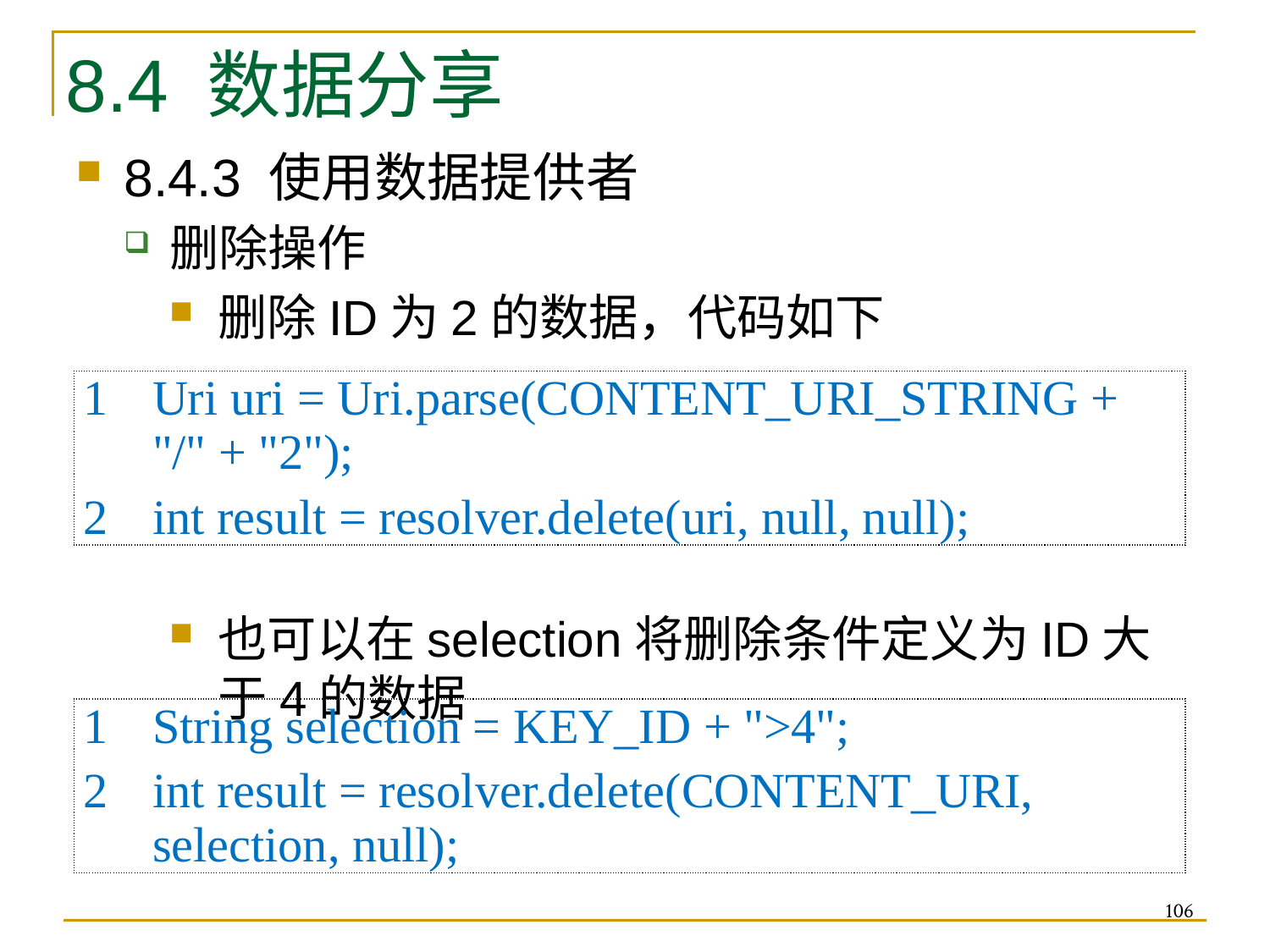

# 8.4 数据分享
8.4.3 使用数据提供者
删除操作
删除ID为2的数据，代码如下

也可以在selection将删除条件定义为ID大于4的数据
| 1 Uri uri = Uri.parse(CONTENT\_URI\_STRING + "/" + "2"); 2 int result = resolver.delete(uri, null, null); |
| --- |
| 1 String selection = KEY\_ID + ">4"; 2 int result = resolver.delete(CONTENT\_URI, selection, null); |
| --- |
106